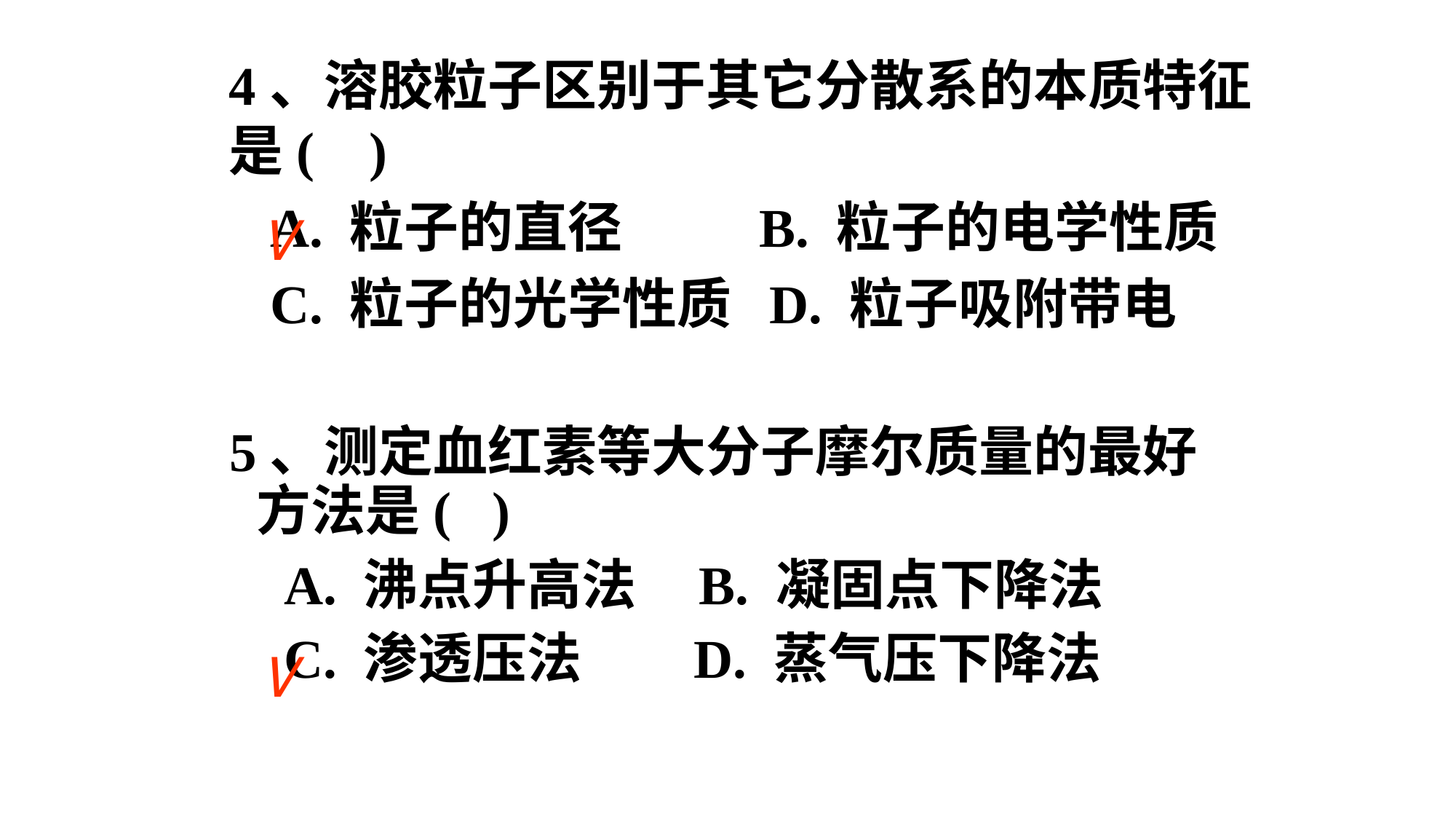

4、溶胶粒子区别于其它分散系的本质特征是(    )
   A. 粒子的直径          B. 粒子的电学性质
   C. 粒子的光学性质  D. 粒子吸附带电

V
5、测定血红素等大分子摩尔质量的最好方法是(   )
    A. 沸点升高法    B. 凝固点下降法
    C. 渗透压法        D. 蒸气压下降法
V
20